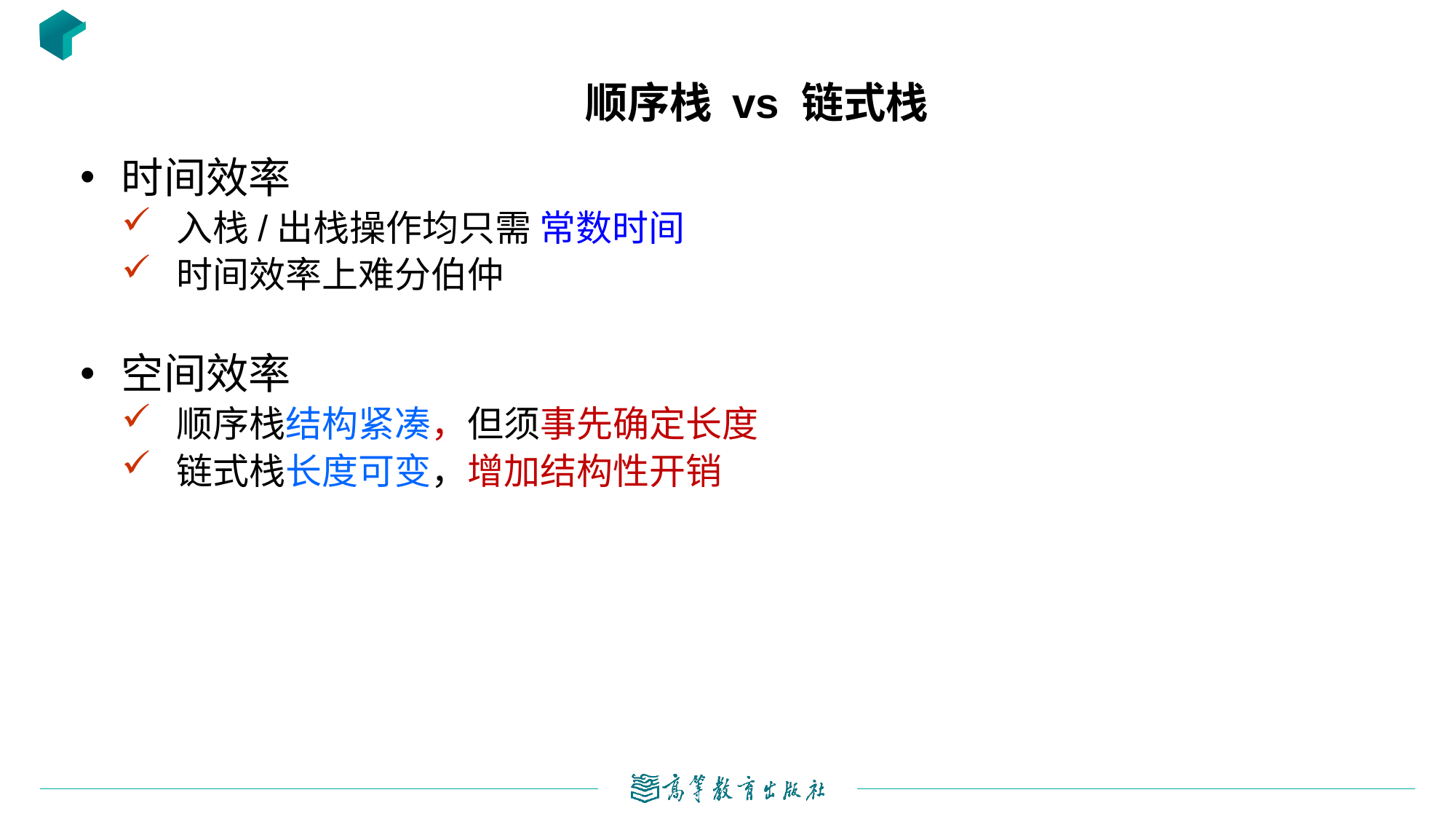

# 顺序栈 vs 链式栈
时间效率
入栈/出栈操作均只需 常数时间
时间效率上难分伯仲

空间效率
顺序栈结构紧凑，但须事先确定长度
链式栈长度可变，增加结构性开销